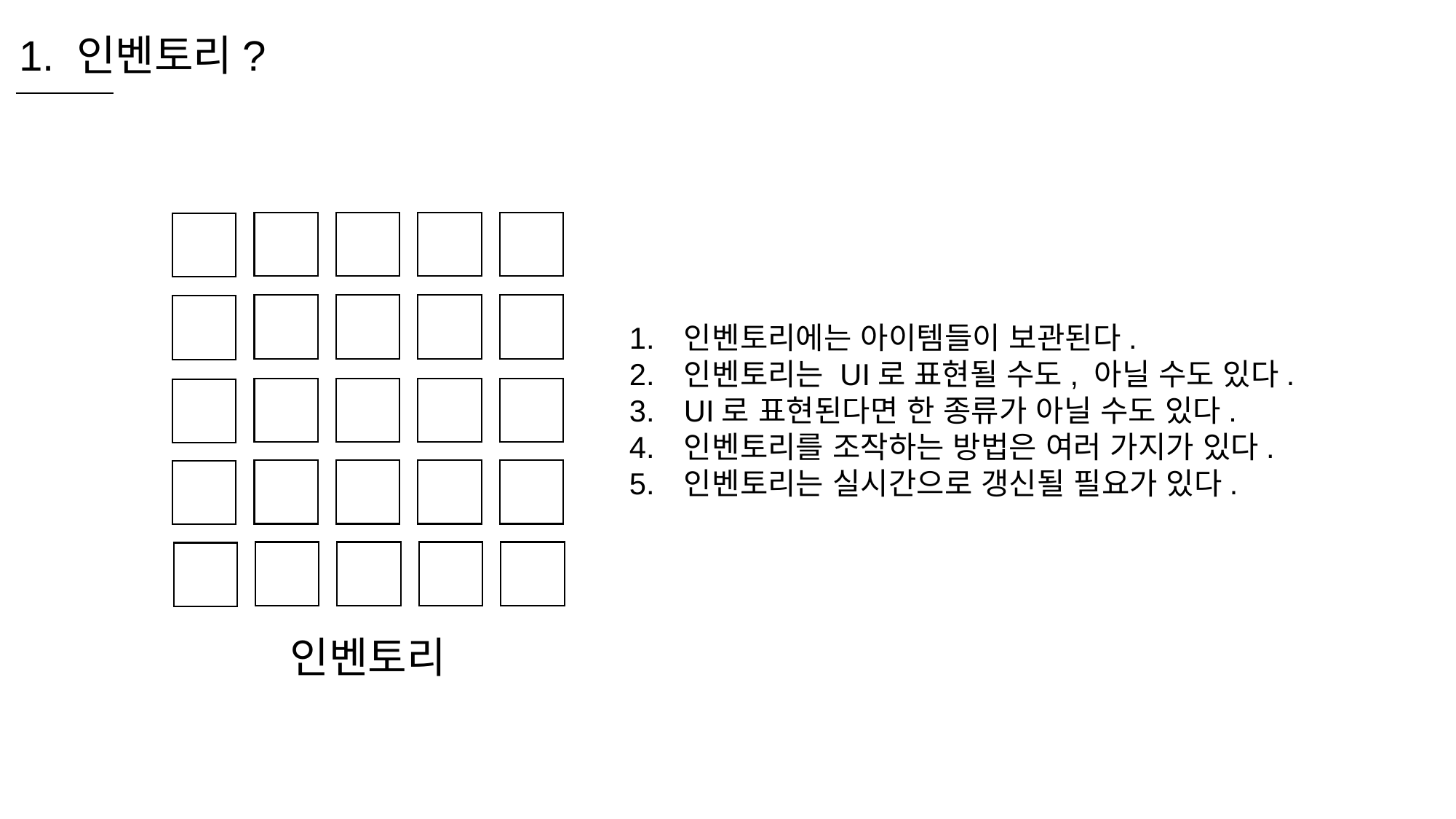

1. 인벤토리?

인벤토리에는 아이템들이 보관된다.
인벤토리는 UI로 표현될 수도, 아닐 수도 있다.
UI로 표현된다면 한 종류가 아닐 수도 있다.
인벤토리를 조작하는 방법은 여러 가지가 있다.
인벤토리는 실시간으로 갱신될 필요가 있다.
인벤토리